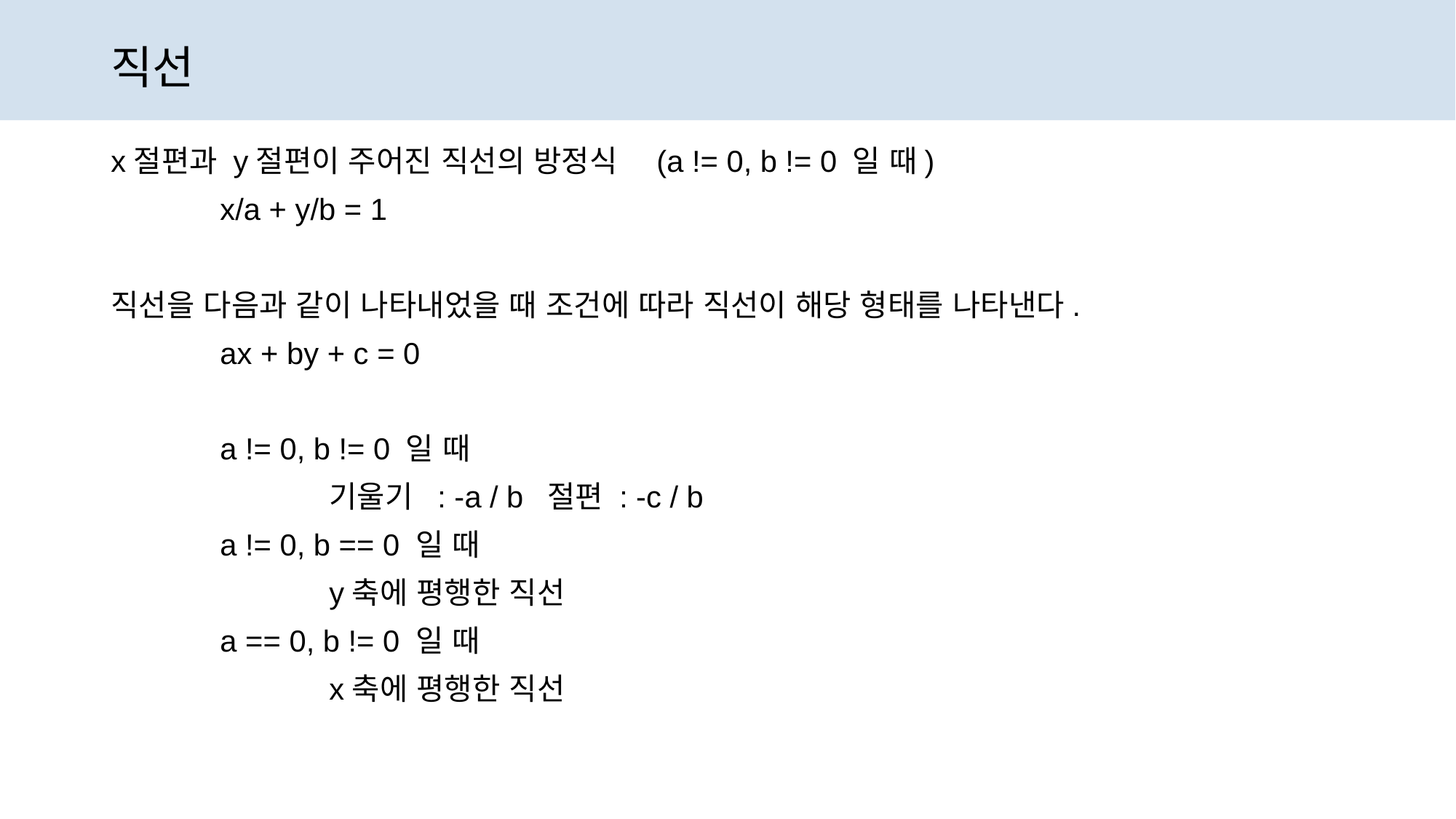

# 직선
x절편과 y절편이 주어진 직선의 방정식	(a != 0, b != 0 일 때)
	x/a + y/b = 1

직선을 다음과 같이 나타내었을 때 조건에 따라 직선이 해당 형태를 나타낸다.
	ax + by + c = 0

	a != 0, b != 0 일 때
		기울기  : -a / b	절편 : -c / b
	a != 0, b == 0 일 때
		y축에 평행한 직선
	a == 0, b != 0 일 때
		x축에 평행한 직선